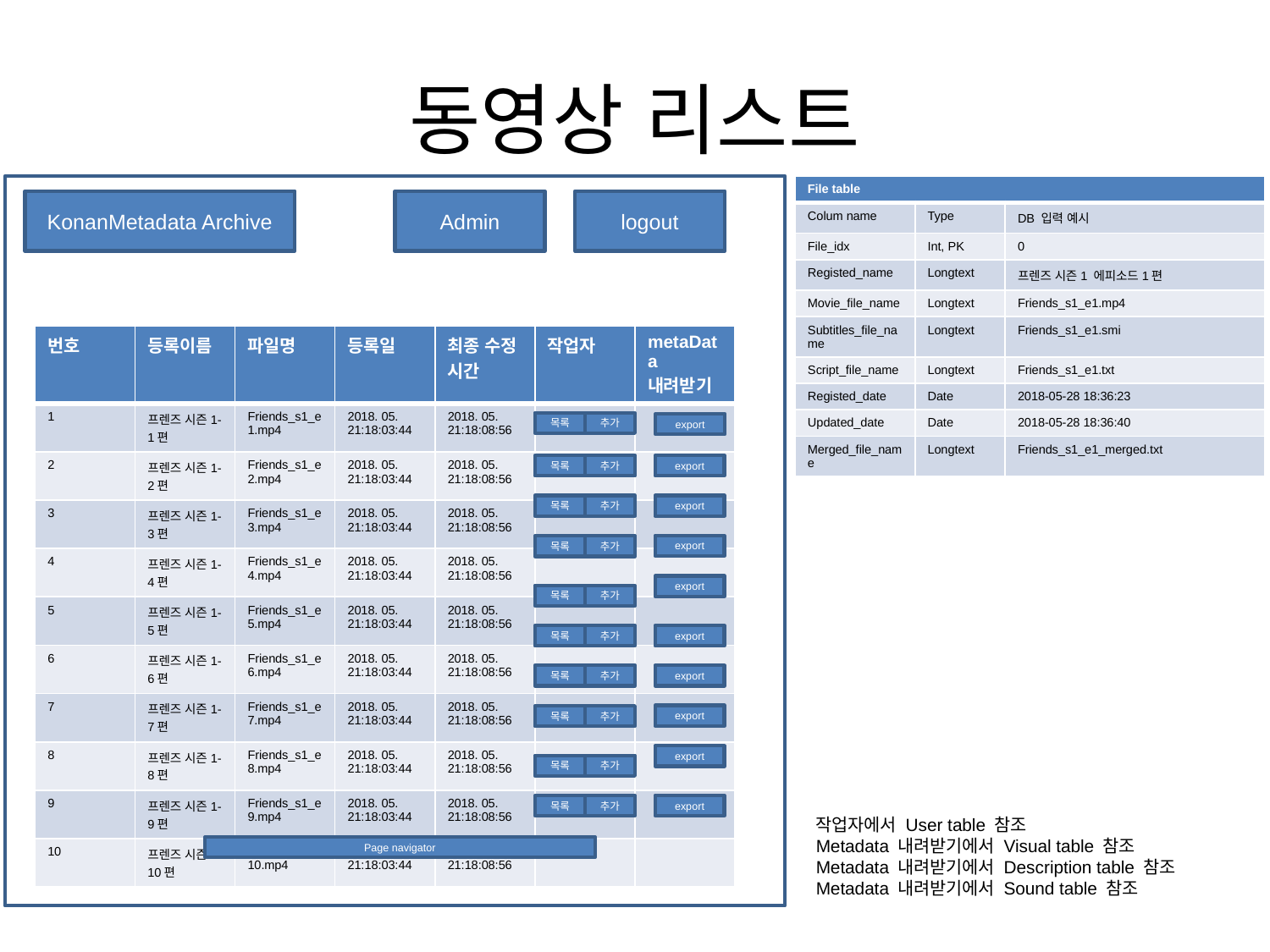

# 동영상 리스트

| File table |  |  |
| --- | --- | --- |
| Colum name | Type | DB 입력 예시 |
| File\_idx | Int, PK | 0 |
| Registed\_name | Longtext | 프렌즈 시즌1 에피소드1편 |
| Movie\_file\_name | Longtext | Friends\_s1\_e1.mp4 |
| Subtitles\_file\_name | Longtext | Friends\_s1\_e1.smi |
| Script\_file\_name | Longtext | Friends\_s1\_e1.txt |
| Registed\_date | Date | 2018-05-28 18:36:23 |
| Updated\_date | Date | 2018-05-28 18:36:40 |
| Merged\_file\_name | Longtext | Friends\_s1\_e1\_merged.txt |
KonanMetadata Archive
Admin
logout
| 번호 | 등록이름 | 파일명 | 등록일 | 최종 수정 시간 | 작업자 | metaData 내려받기 |
| --- | --- | --- | --- | --- | --- | --- |
| 1 | 프렌즈 시즌1-1편 | Friends\_s1\_e1.mp4 | 2018. 05. 21:18:03:44 | 2018. 05. 21:18:08:56 |  |  |
| 2 | 프렌즈 시즌1-2편 | Friends\_s1\_e2.mp4 | 2018. 05. 21:18:03:44 | 2018. 05. 21:18:08:56 |  |  |
| 3 | 프렌즈 시즌1-3편 | Friends\_s1\_e3.mp4 | 2018. 05. 21:18:03:44 | 2018. 05. 21:18:08:56 |  |  |
| 4 | 프렌즈 시즌1-4편 | Friends\_s1\_e4.mp4 | 2018. 05. 21:18:03:44 | 2018. 05. 21:18:08:56 |  |  |
| 5 | 프렌즈 시즌1-5편 | Friends\_s1\_e5.mp4 | 2018. 05. 21:18:03:44 | 2018. 05. 21:18:08:56 |  |  |
| 6 | 프렌즈 시즌1-6편 | Friends\_s1\_e6.mp4 | 2018. 05. 21:18:03:44 | 2018. 05. 21:18:08:56 |  |  |
| 7 | 프렌즈 시즌1-7편 | Friends\_s1\_e7.mp4 | 2018. 05. 21:18:03:44 | 2018. 05. 21:18:08:56 |  |  |
| 8 | 프렌즈 시즌1-8편 | Friends\_s1\_e8.mp4 | 2018. 05. 21:18:03:44 | 2018. 05. 21:18:08:56 |  |  |
| 9 | 프렌즈 시즌1-9편 | Friends\_s1\_e9.mp4 | 2018. 05. 21:18:03:44 | 2018. 05. 21:18:08:56 |  |  |
| 10 | 프렌즈 시즌1-10편 | Friends\_s1\_e10.mp4 | 2018. 05. 21:18:03:44 | 2018. 05. 21:18:08:56 |  |  |
목록
추가
export
목록
추가
export
목록
추가
export
export
목록
추가
export
목록
추가
목록
추가
export
목록
추가
export
export
목록
추가
export
목록
추가
목록
추가
export
작업자에서 User table 참조
Metadata 내려받기에서 Visual table 참조
Metadata 내려받기에서 Description table 참조
Metadata 내려받기에서 Sound table 참조
Page navigator